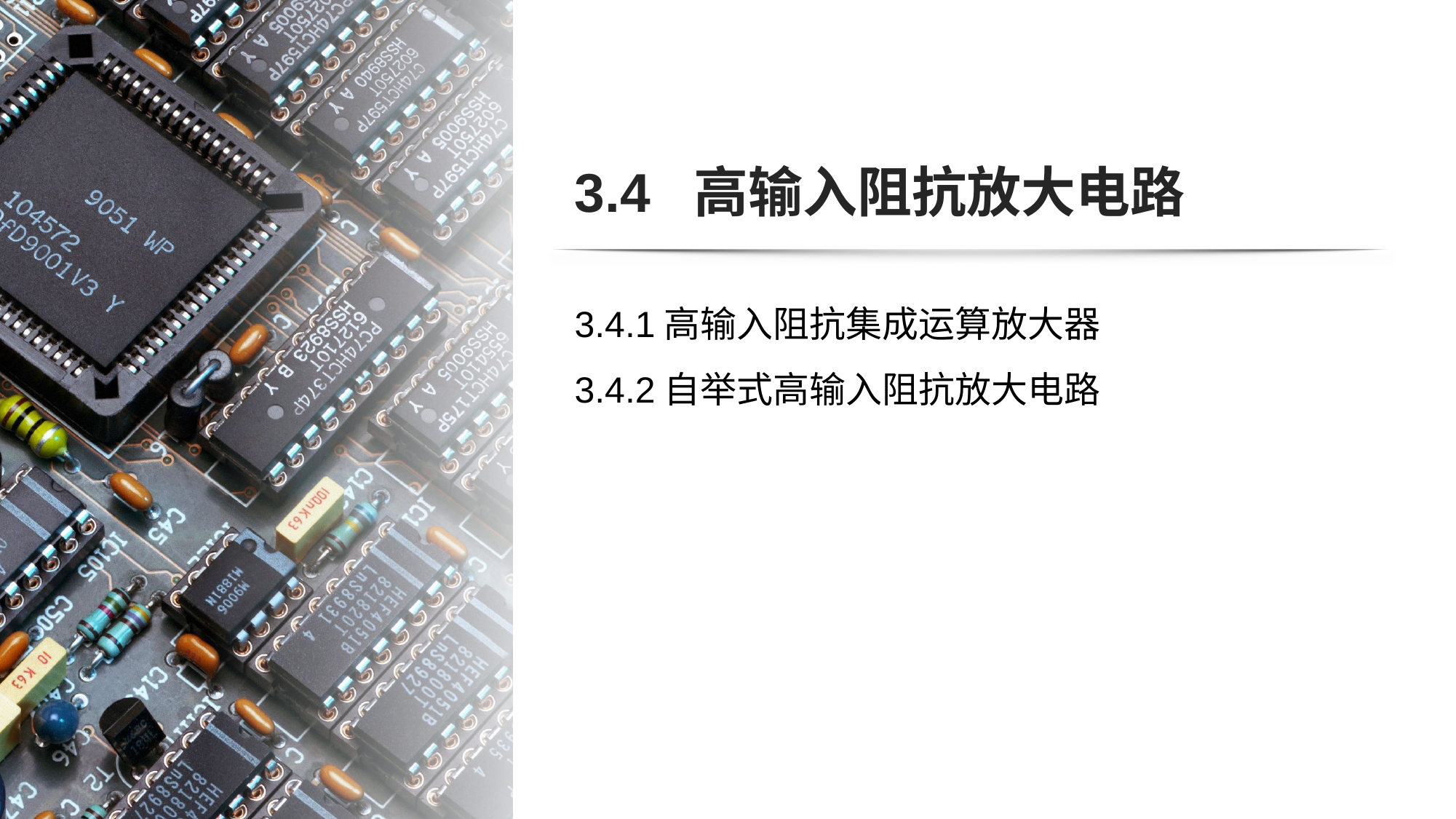

# 3.4  高输入阻抗放大电路
3.4.1高输入阻抗集成运算放大器
3.4.2自举式高输入阻抗放大电路